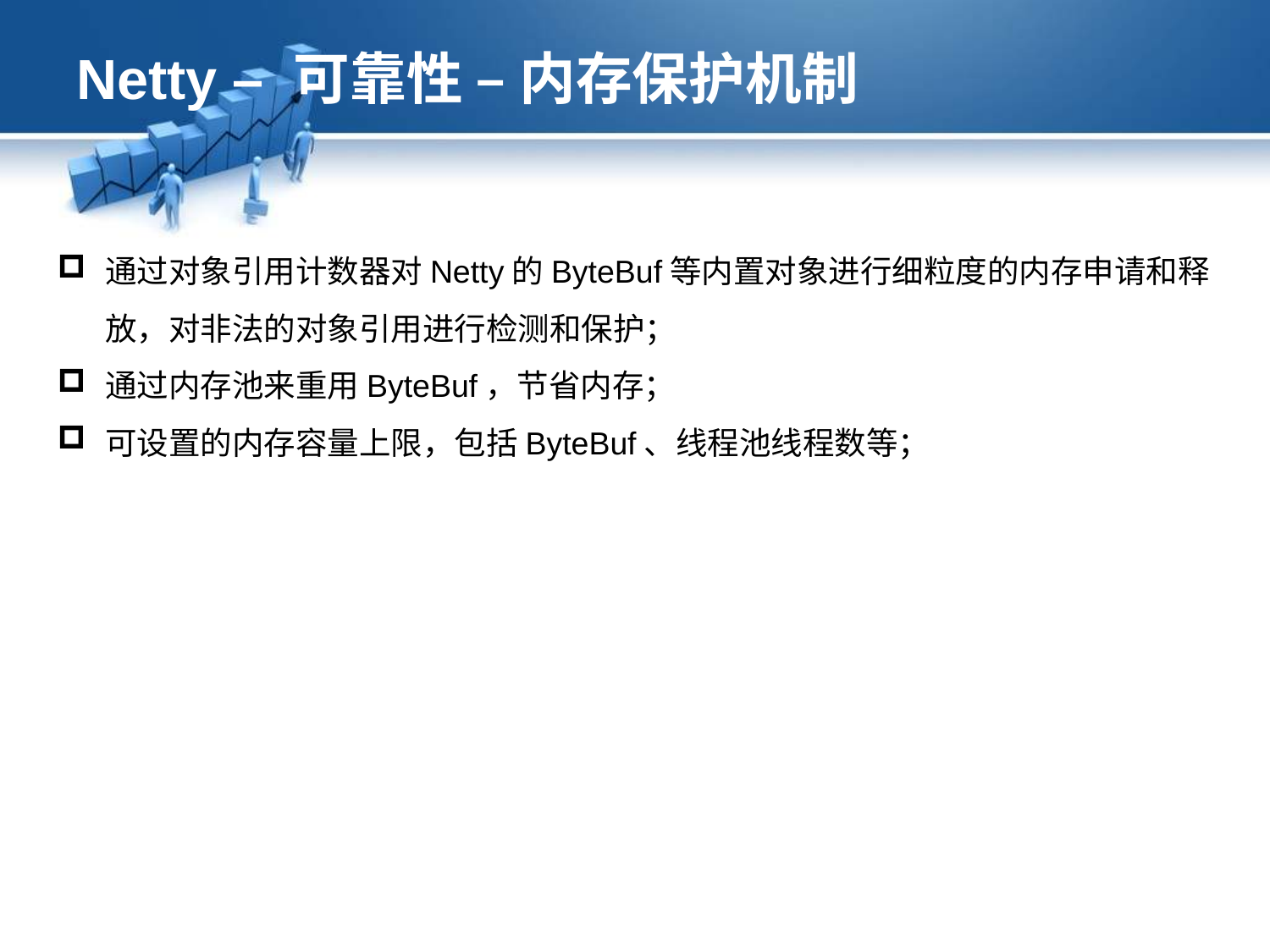

# Netty – 可靠性 – 内存保护机制
通过对象引用计数器对Netty的ByteBuf等内置对象进行细粒度的内存申请和释放，对非法的对象引用进行检测和保护；
通过内存池来重用ByteBuf，节省内存；
可设置的内存容量上限，包括ByteBuf、线程池线程数等；